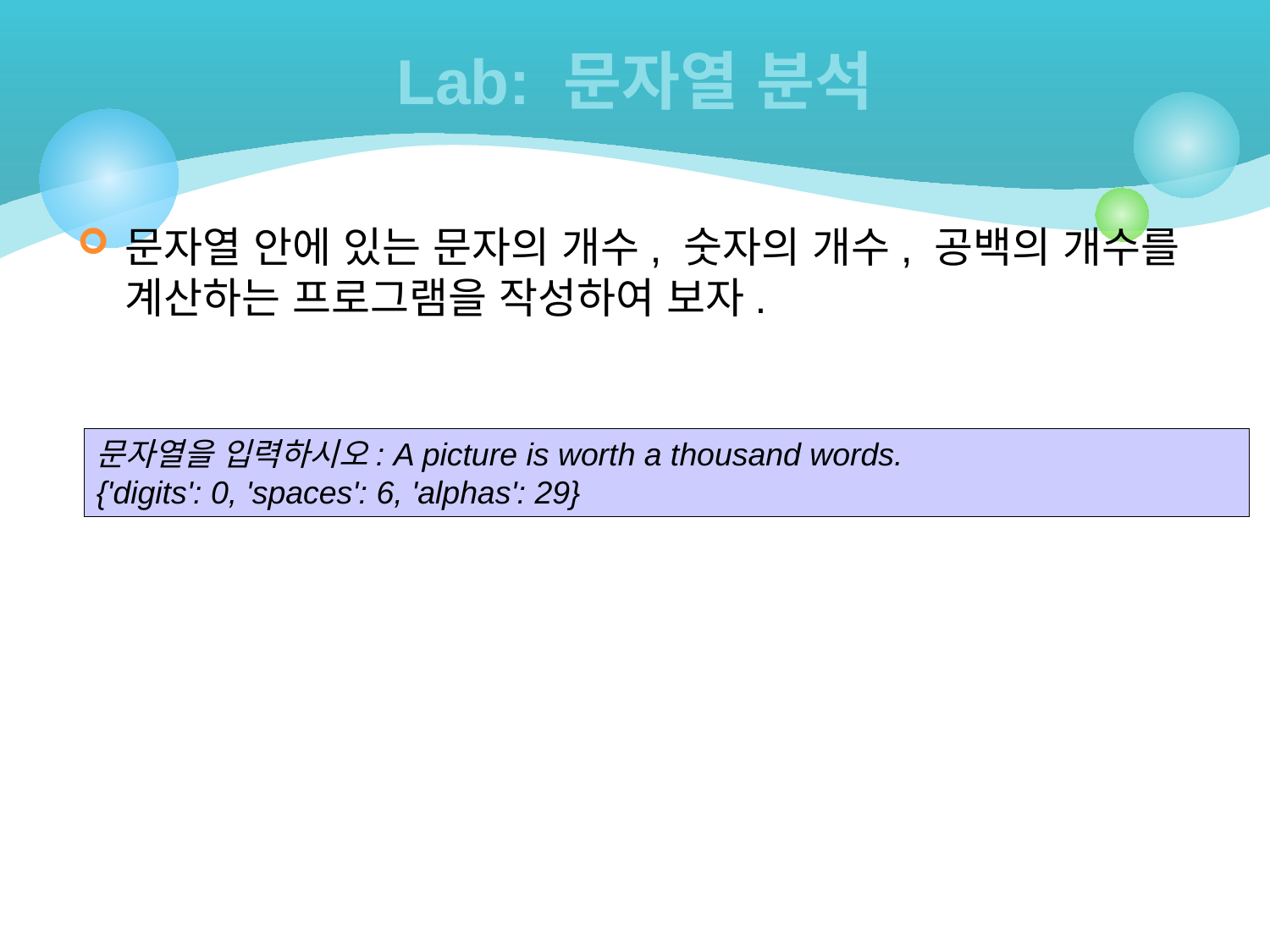

# Lab: 문자열 분석
문자열 안에 있는 문자의 개수, 숫자의 개수, 공백의 개수를 계산하는 프로그램을 작성하여 보자.
문자열을 입력하시오: A picture is worth a thousand words.
{'digits': 0, 'spaces': 6, 'alphas': 29}